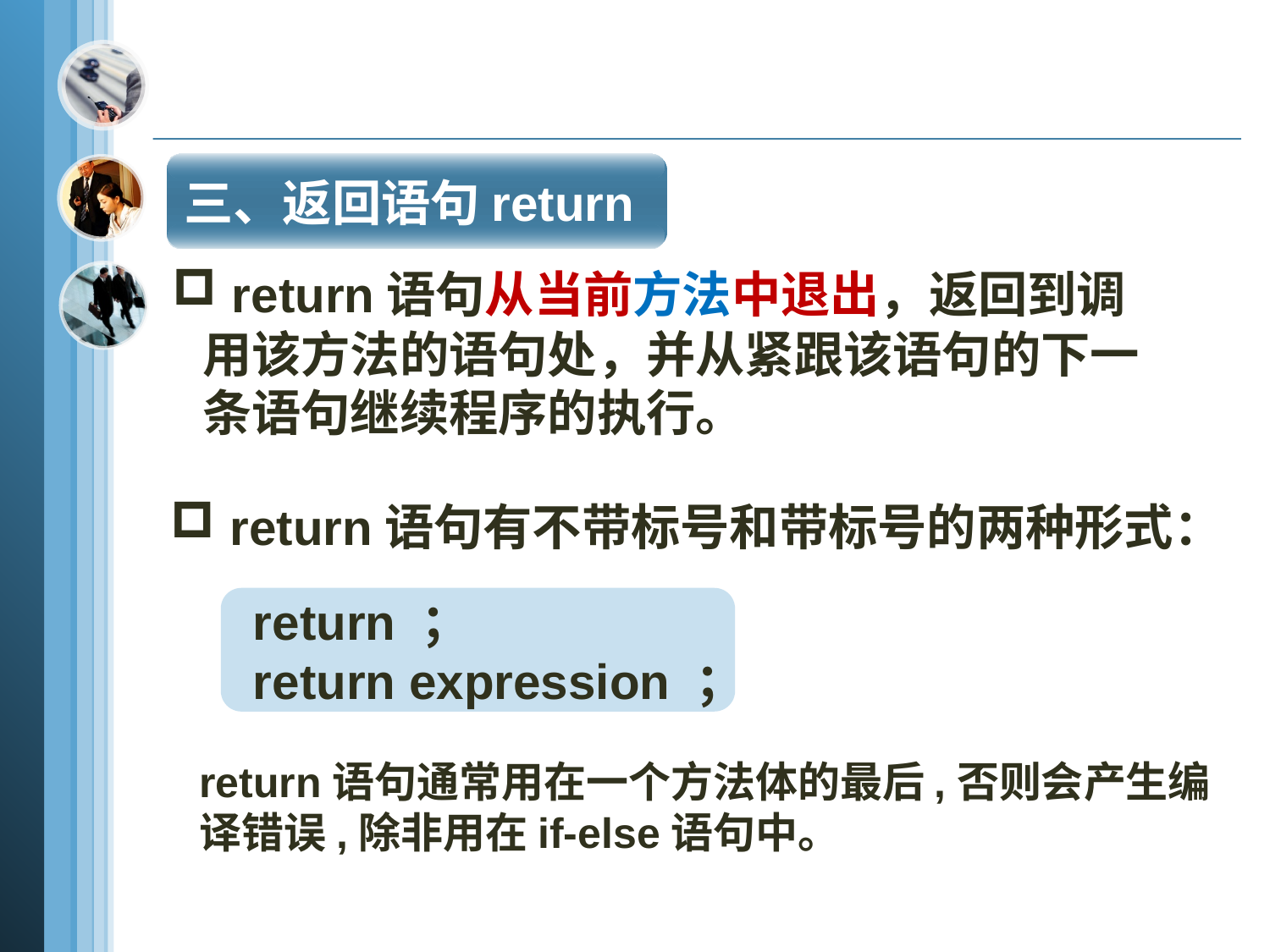

三、返回语句return

 return语句从当前方法中退出，返回到调用该方法的语句处，并从紧跟该语句的下一条语句继续程序的执行。
 return语句有不带标号和带标号的两种形式：
 return ；
 return expression ；
return语句通常用在一个方法体的最后,否则会产生编译错误,除非用在if-else语句中。